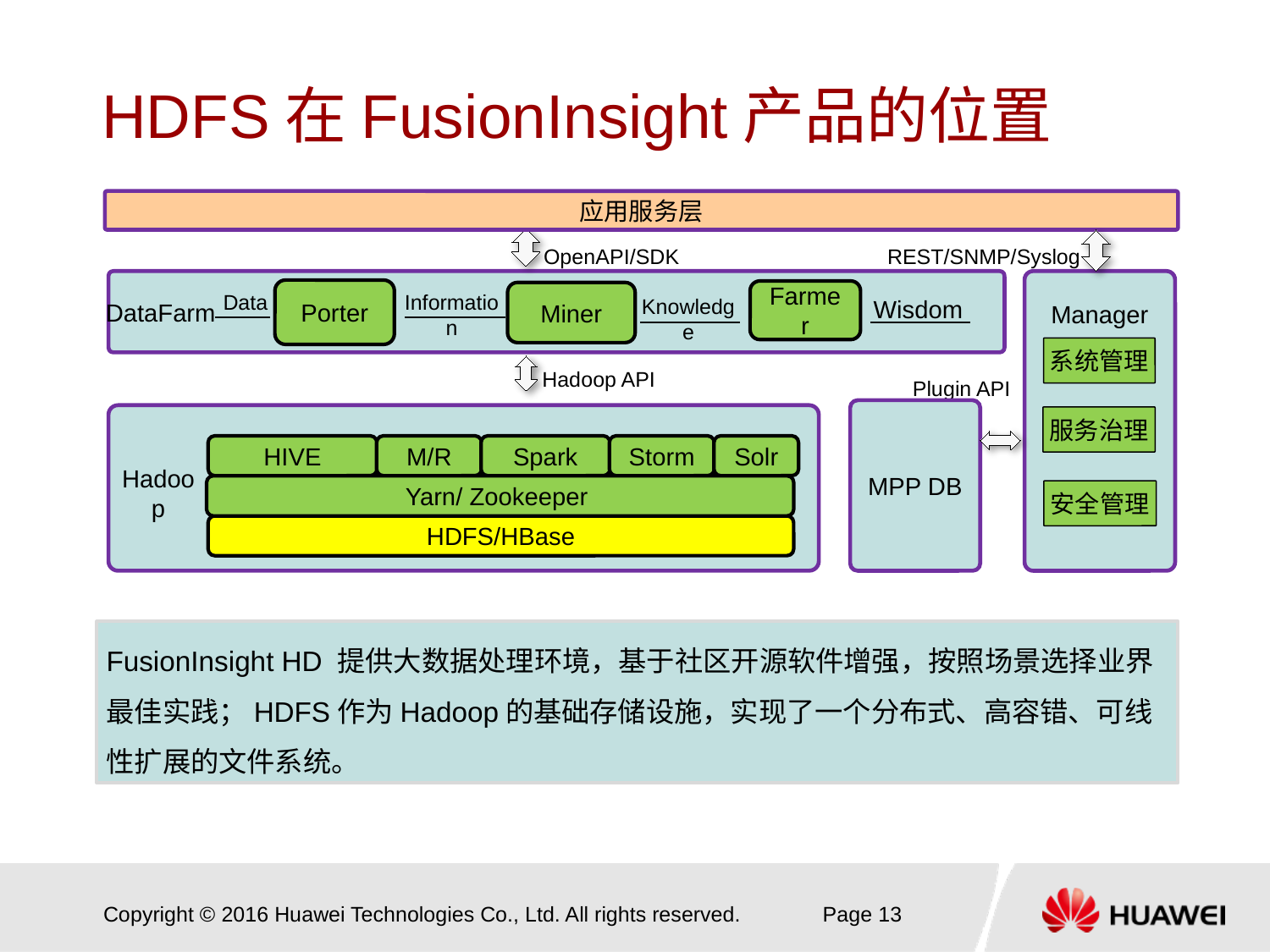

# HDFS在FusionInsight产品的位置
应用服务层
REST/SNMP/Syslog
OpenAPI/SDK

Porter
Farmer
Data
Information
Miner
Knowledge
Wisdom
DataFarm
Manager
系统管理
Hadoop API

Plugin API
MPP DB

服务治理

HIVE
M/R
Spark
Storm
Solr
Hadoop
Yarn/ Zookeeper
安全管理
HDFS/HBase
FusionInsight HD 提供大数据处理环境，基于社区开源软件增强，按照场景选择业界最佳实践；HDFS作为Hadoop的基础存储设施，实现了一个分布式、高容错、可线性扩展的文件系统。